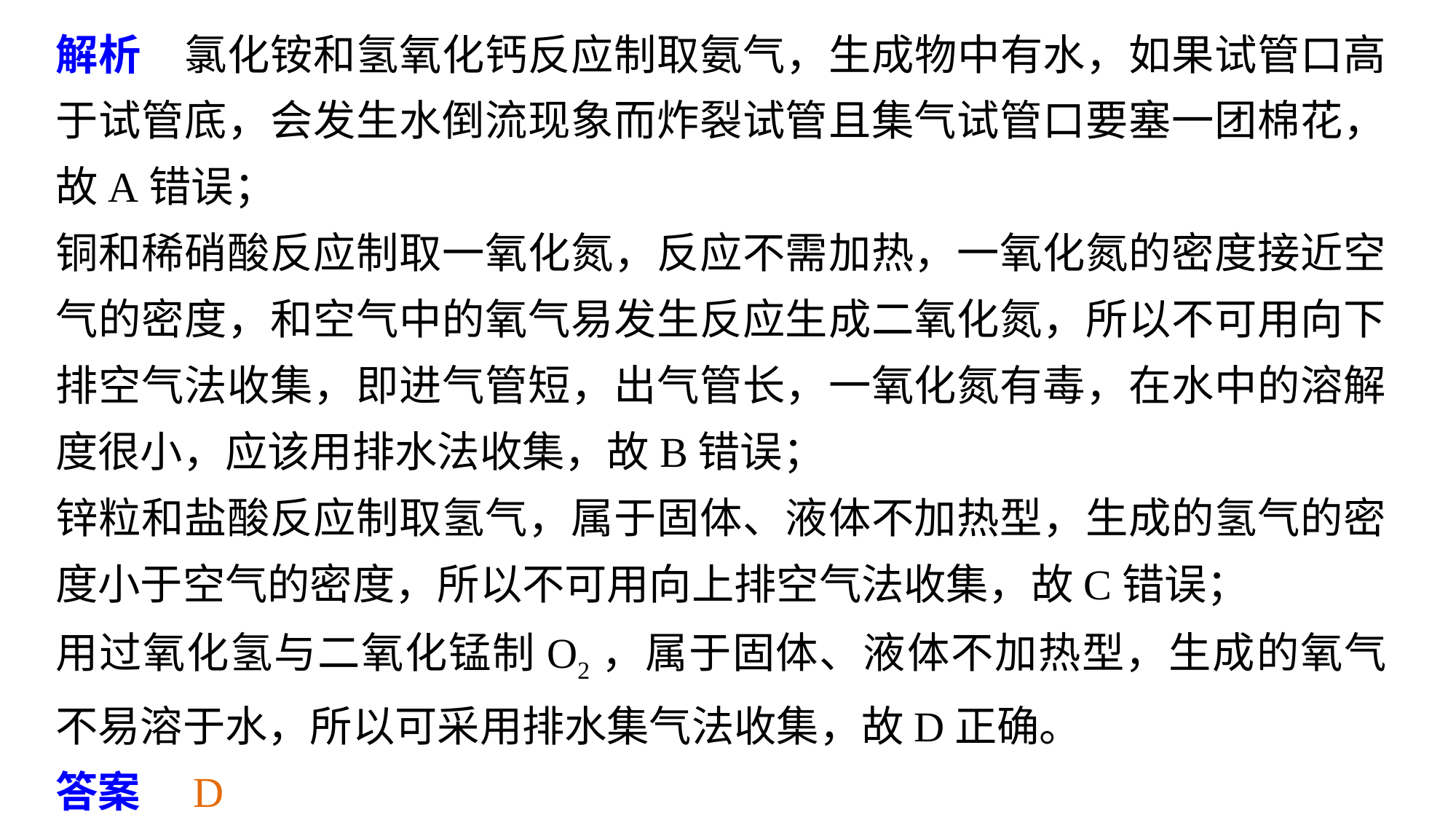

解析　氯化铵和氢氧化钙反应制取氨气，生成物中有水，如果试管口高于试管底，会发生水倒流现象而炸裂试管且集气试管口要塞一团棉花，故A错误；
铜和稀硝酸反应制取一氧化氮，反应不需加热，一氧化氮的密度接近空气的密度，和空气中的氧气易发生反应生成二氧化氮，所以不可用向下排空气法收集，即进气管短，出气管长，一氧化氮有毒，在水中的溶解度很小，应该用排水法收集，故B错误；
锌粒和盐酸反应制取氢气，属于固体、液体不加热型，生成的氢气的密度小于空气的密度，所以不可用向上排空气法收集，故C错误；
用过氧化氢与二氧化锰制O2，属于固体、液体不加热型，生成的氧气不易溶于水，所以可采用排水集气法收集，故D正确。
答案　D